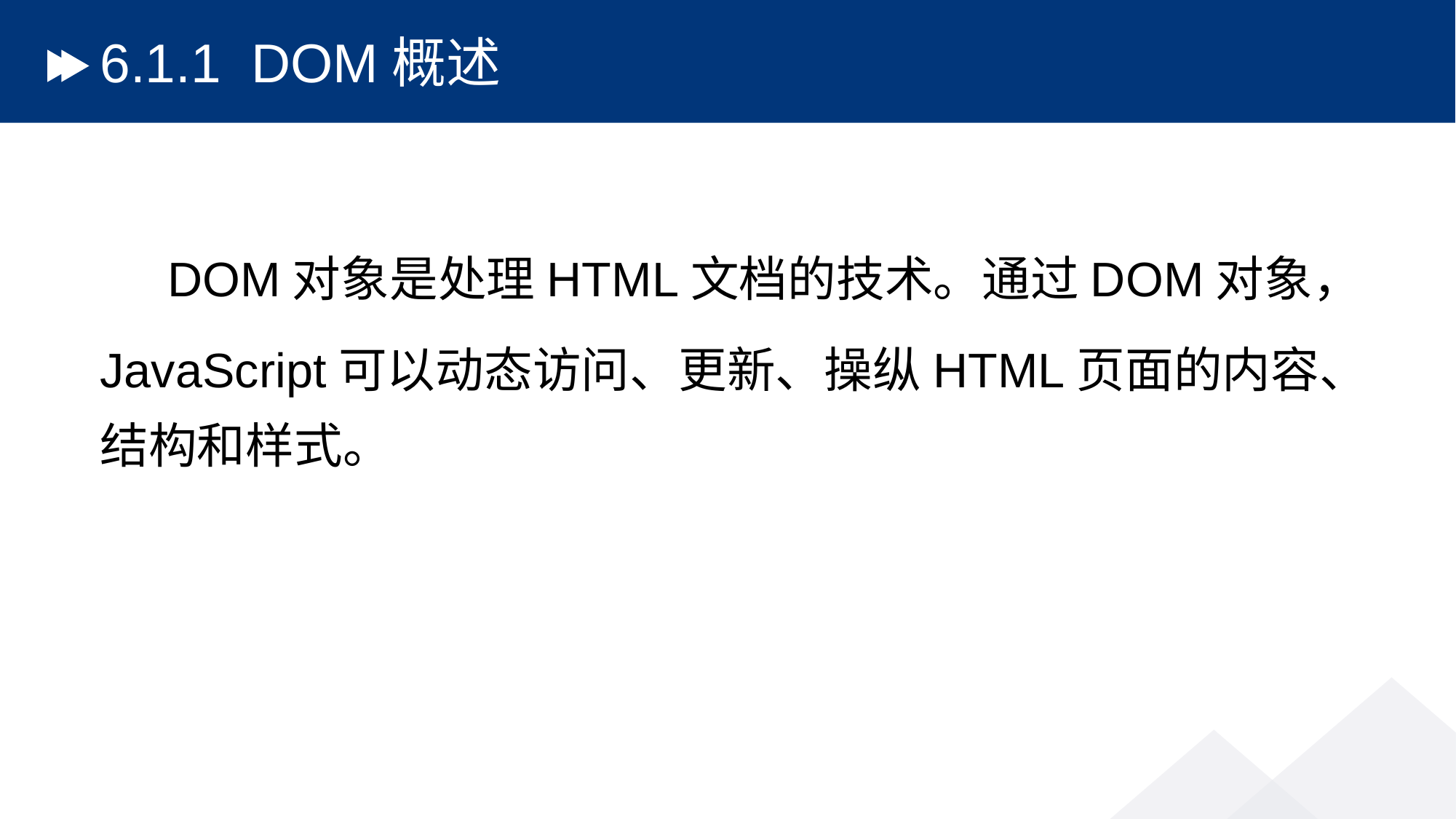

# 6.1.1  DOM概述
     DOM对象是处理HTML文档的技术。通过DOM对象，
JavaScript可以动态访问、更新、操纵HTML页面的内容、结构和样式。